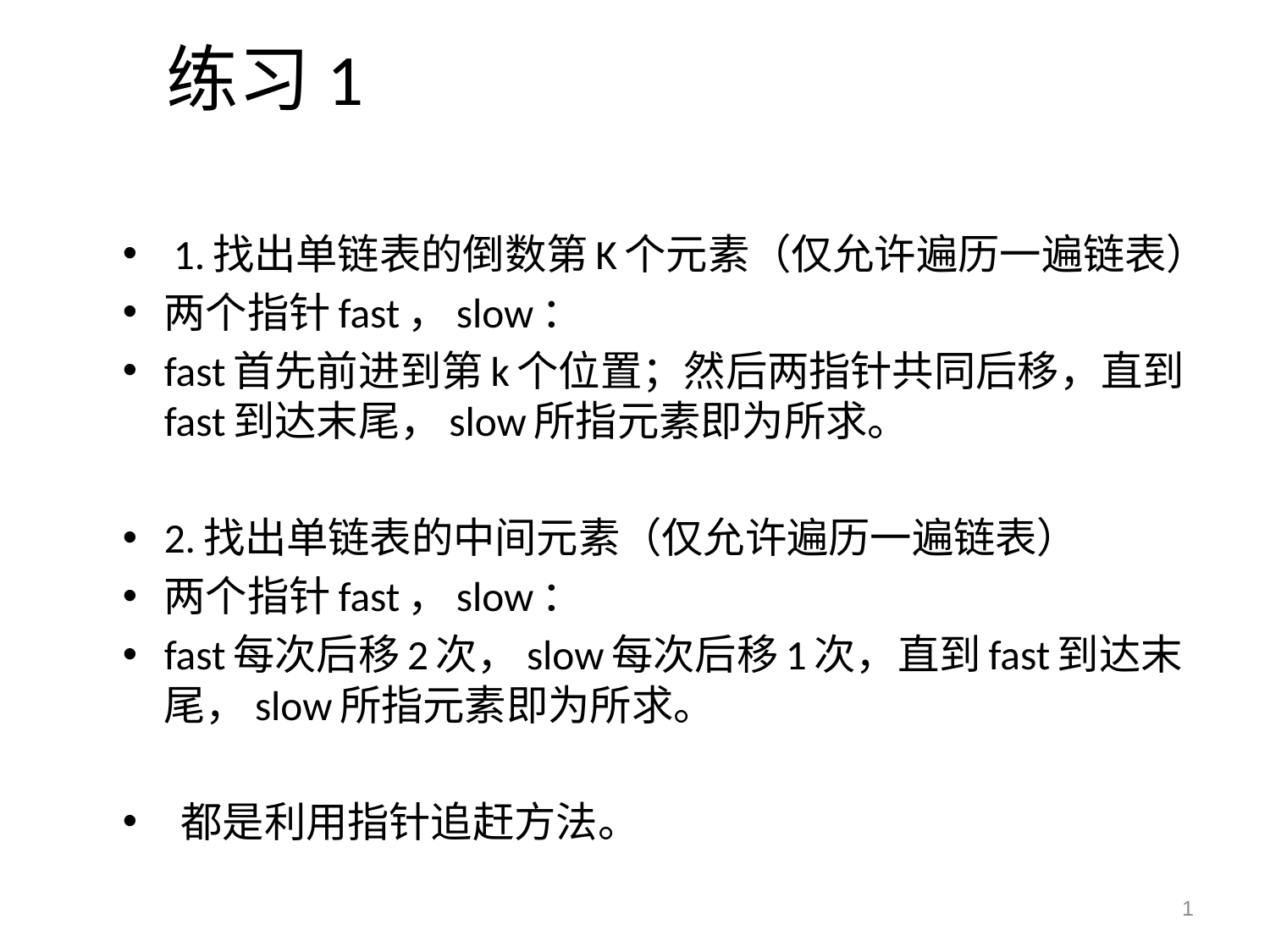

# 练习1
 1.找出单链表的倒数第K个元素（仅允许遍历一遍链表）
两个指针fast，slow：
fast首先前进到第k个位置；然后两指针共同后移，直到fast到达末尾，slow所指元素即为所求。

2.找出单链表的中间元素（仅允许遍历一遍链表）
两个指针fast，slow：
fast每次后移2次，slow每次后移1次，直到fast到达末尾，slow所指元素即为所求。

 都是利用指针追赶方法。
1